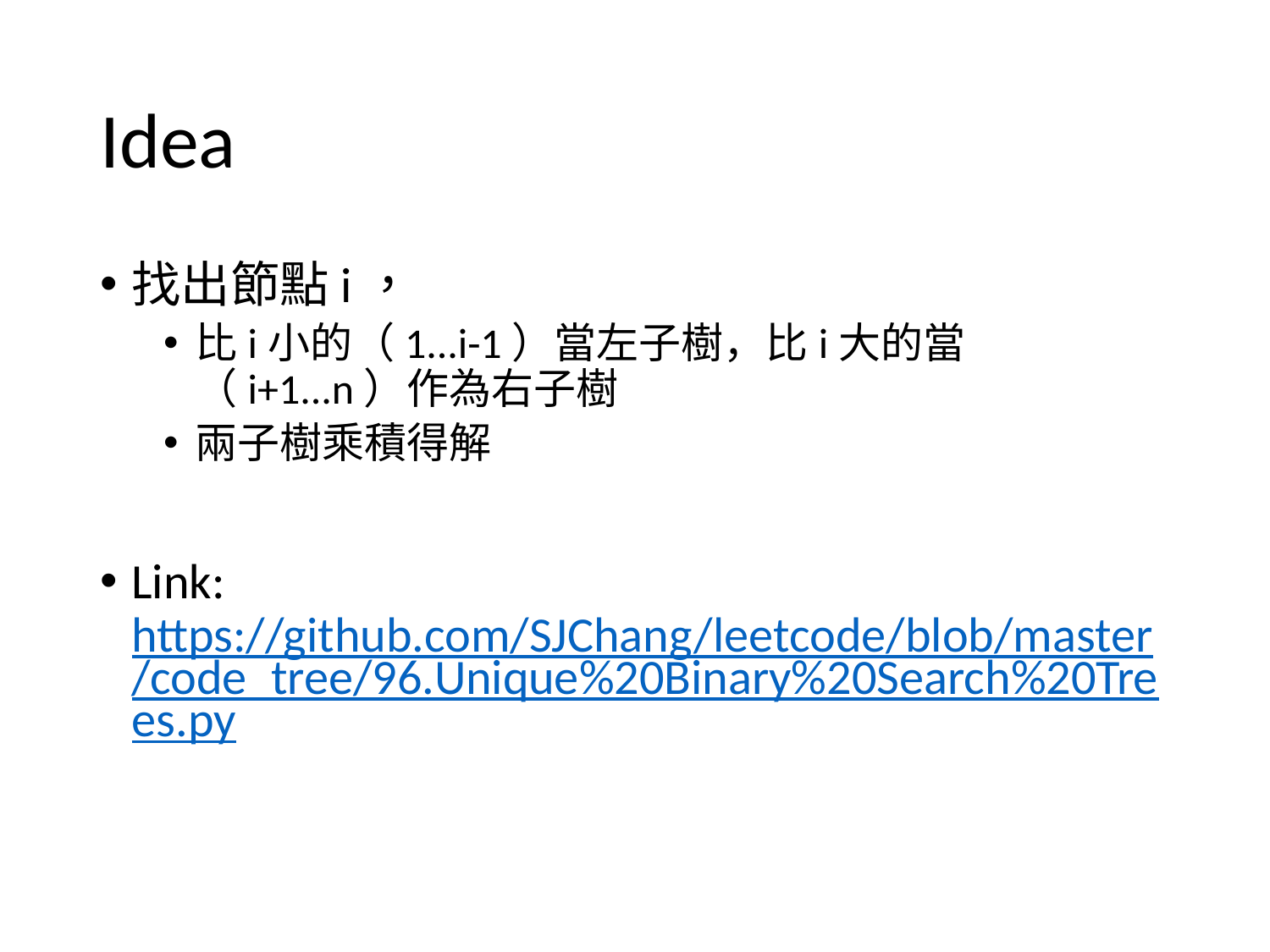

# Idea
找出節點i，
比i小的（1...i-1）當左子樹，比i大的當（i+1...n）作為右子樹
兩子樹乘積得解

Link: https://github.com/SJChang/leetcode/blob/master/code_tree/96.Unique%20Binary%20Search%20Trees.py